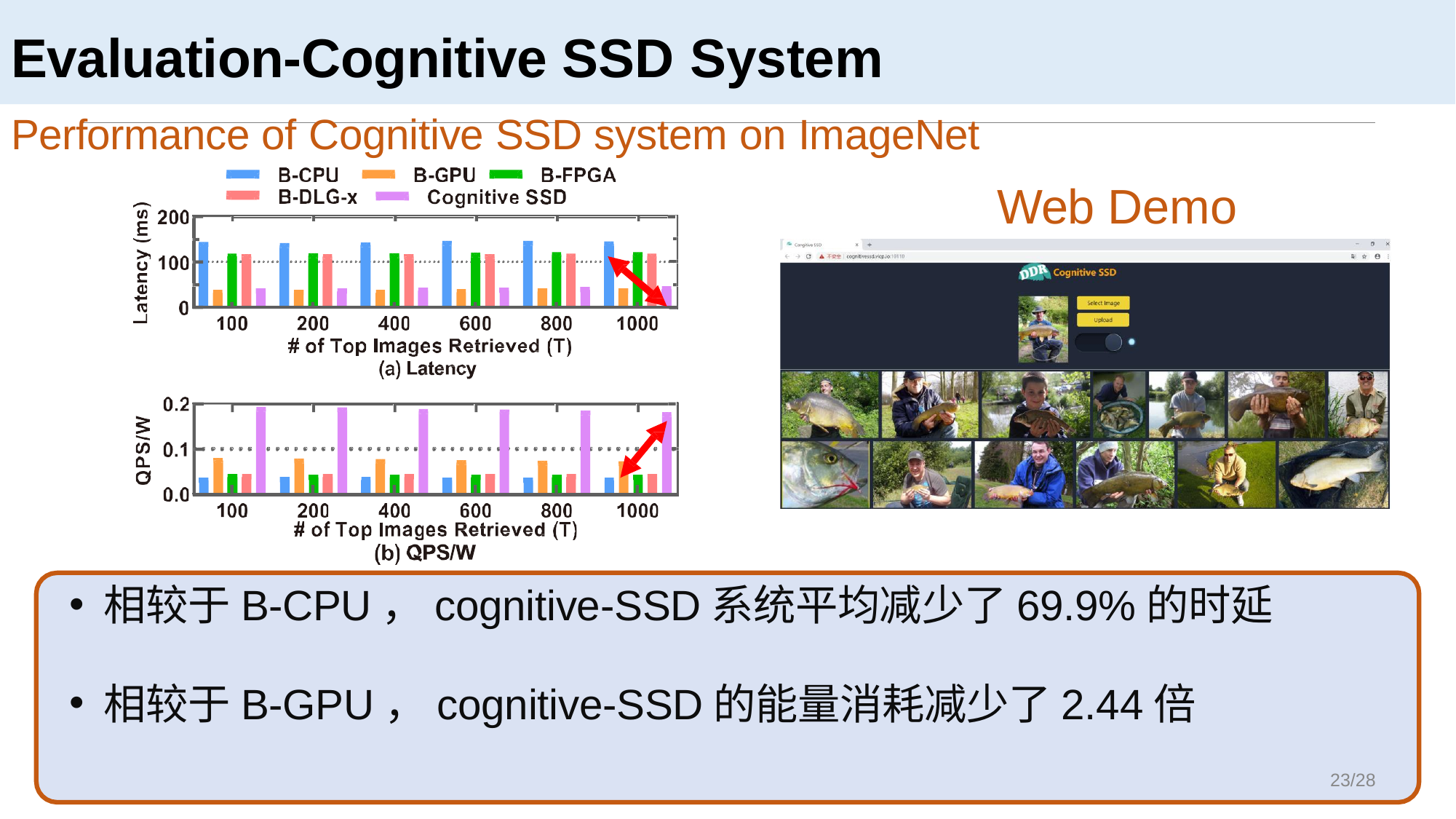

# Evaluation-Cognitive SSD System
Performance of Cognitive SSD system on ImageNet
Web Demo

相较于B-CPU，cognitive-SSD系统平均减少了69.9%的时延

相较于B-GPU，cognitive-SSD的能量消耗减少了2.44倍
23/28